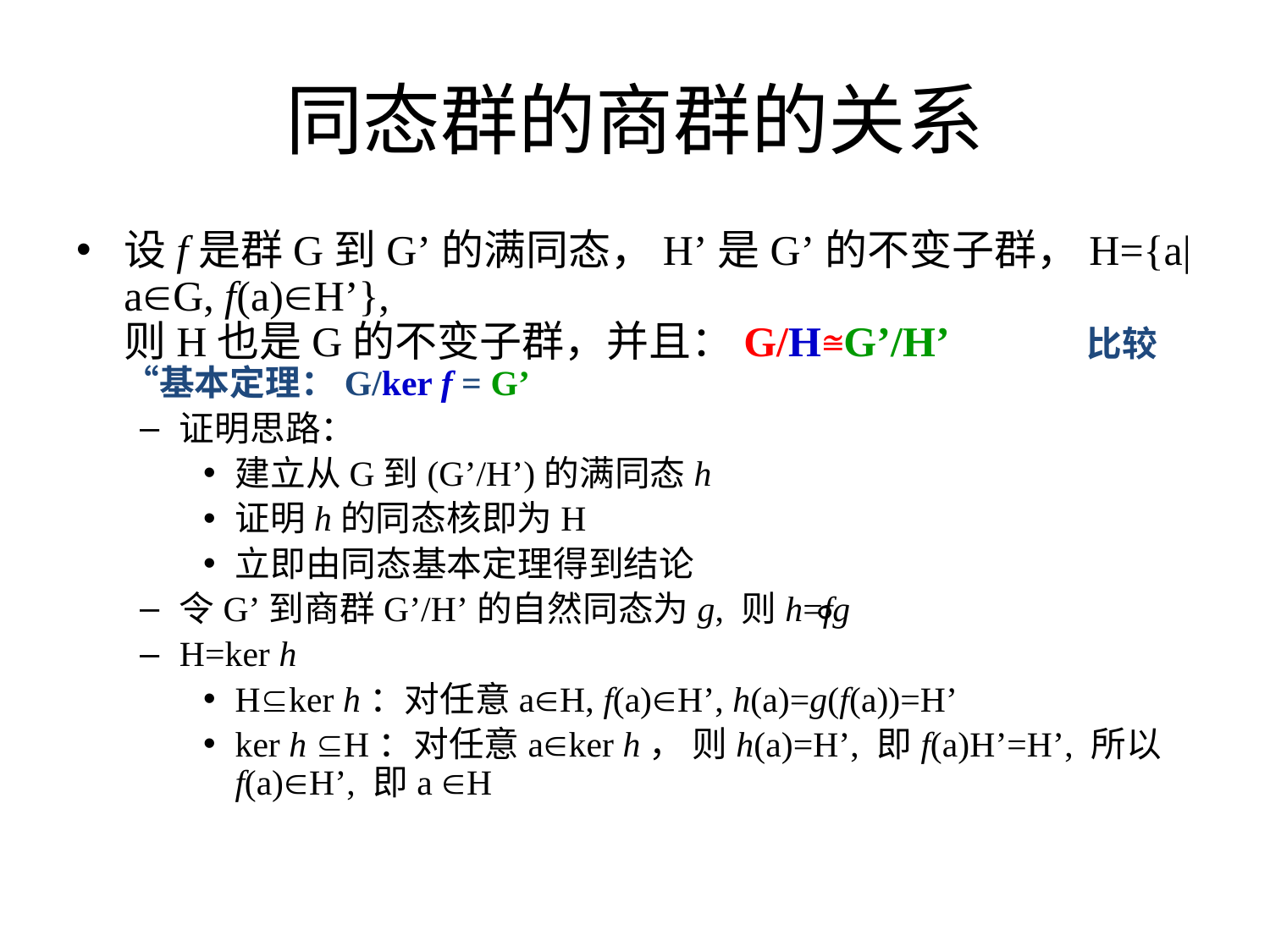

# 同态群的商群的关系
设f是群G到G’的满同态，H’是G’的不变子群，H={a|a∈G, f(a)∈H’}, 则H也是G的不变子群，并且：G/H≅G’/H’            比较“基本定理：G/ker f = G’
证明思路：
建立从G到(G’/H’)的满同态h
证明h的同态核即为H
立即由同态基本定理得到结论
令G’到商群G’/H’的自然同态为g, 则h=f⃘g
H=ker h
H⊆ker h：对任意a∈H, f(a)∈H’, h(a)=g(f(a))=H’
ker h ⊆H：对任意a∈ker h， 则h(a)=H’, 即f(a)H’=H’, 所以f(a)∈H’, 即a ∈H